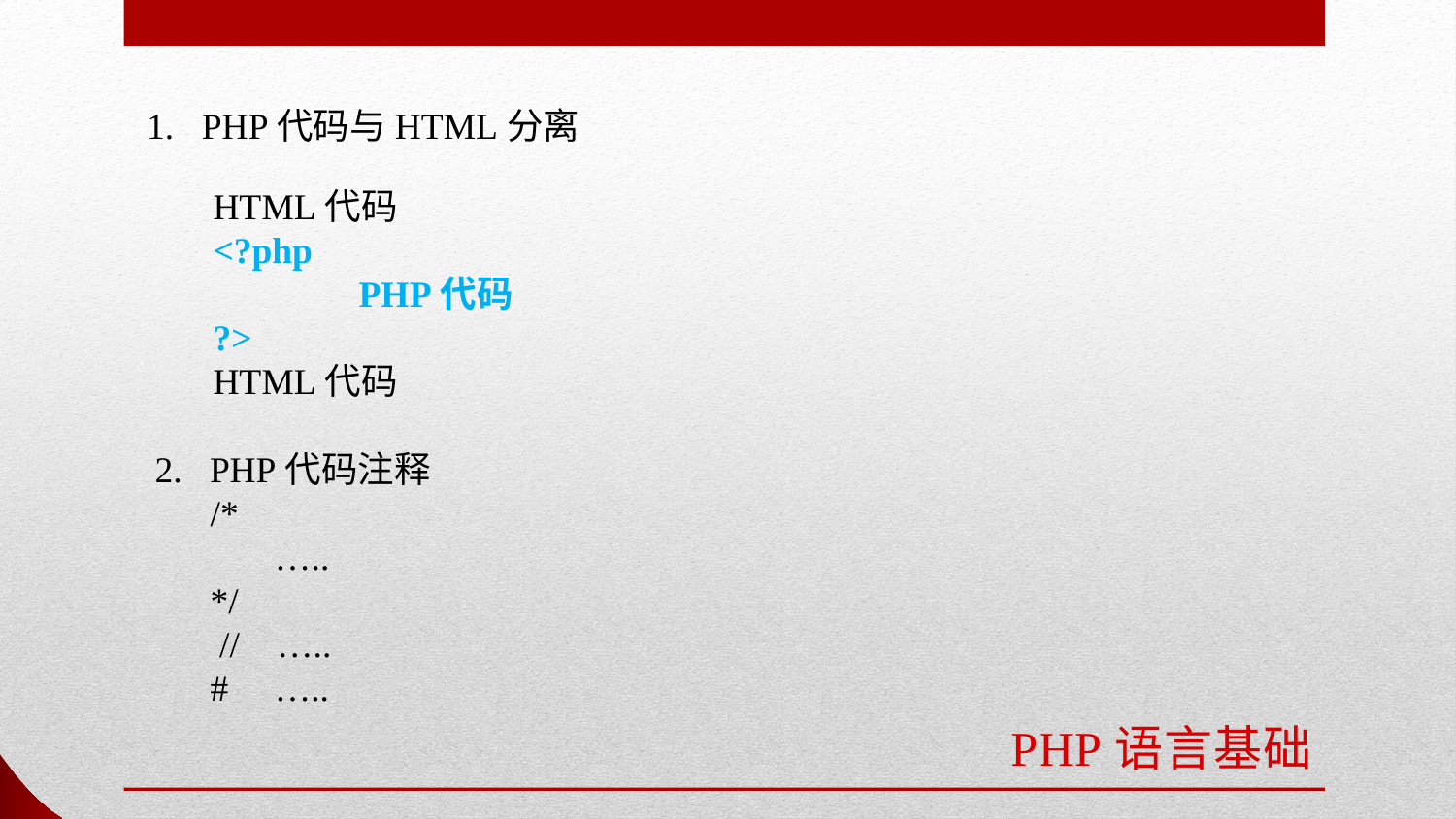

1.   PHP代码与HTML分离
HTML代码
<?php
	PHP代码
?>
HTML代码
PHP代码注释
      /*
             …..
      */
       //    …..
      #     …..
# PHP语言基础